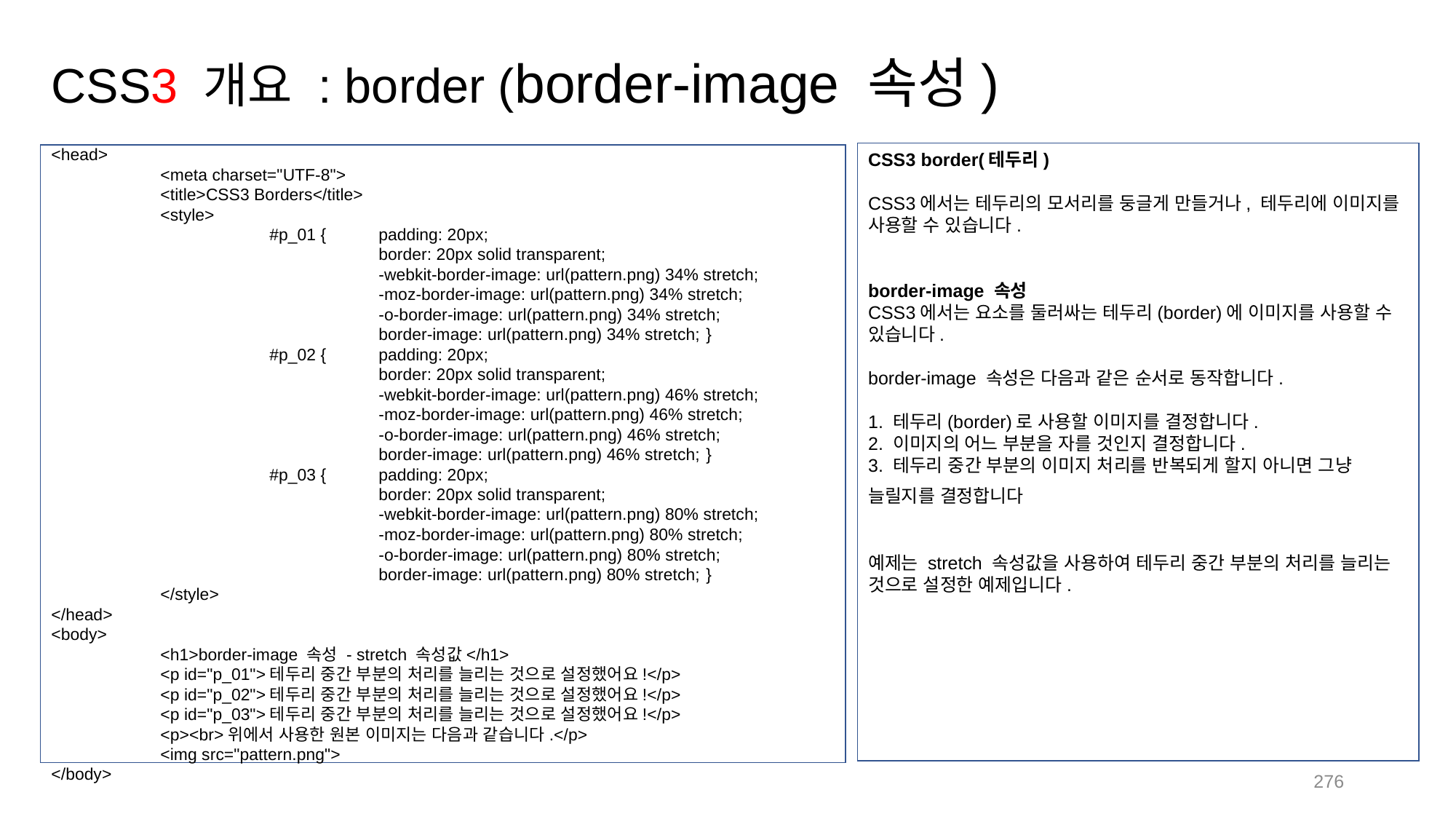

# CSS3 개요 : border (border-image 속성)
CSS3 border(테두리)

CSS3에서는 테두리의 모서리를 둥글게 만들거나, 테두리에 이미지를 사용할 수 있습니다.

border-image 속성
CSS3에서는 요소를 둘러싸는 테두리(border)에 이미지를 사용할 수 있습니다.

border-image 속성은 다음과 같은 순서로 동작합니다.

1. 테두리(border)로 사용할 이미지를 결정합니다.
2. 이미지의 어느 부분을 자를 것인지 결정합니다.
3. 테두리 중간 부분의 이미지 처리를 반복되게 할지 아니면 그냥 늘릴지를 결정합니다.

예제는 stretch 속성값을 사용하여 테두리 중간 부분의 처리를 늘리는 것으로 설정한 예제입니다.

<head>
	<meta charset="UTF-8">
	<title>CSS3 Borders</title>
	<style>
		#p_01 {	padding: 20px;
			border: 20px solid transparent;
			-webkit-border-image: url(pattern.png) 34% stretch;
			-moz-border-image: url(pattern.png) 34% stretch;
			-o-border-image: url(pattern.png) 34% stretch;
			border-image: url(pattern.png) 34% stretch;	}
		#p_02 {	padding: 20px;
			border: 20px solid transparent;
			-webkit-border-image: url(pattern.png) 46% stretch;
			-moz-border-image: url(pattern.png) 46% stretch;
			-o-border-image: url(pattern.png) 46% stretch;
			border-image: url(pattern.png) 46% stretch;	}
		#p_03 {	padding: 20px;
			border: 20px solid transparent;
			-webkit-border-image: url(pattern.png) 80% stretch;
			-moz-border-image: url(pattern.png) 80% stretch;
			-o-border-image: url(pattern.png) 80% stretch;
			border-image: url(pattern.png) 80% stretch;	}
	</style>
</head>
<body>
	<h1>border-image 속성 - stretch 속성값</h1>
	<p id="p_01">테두리 중간 부분의 처리를 늘리는 것으로 설정했어요!</p>
	<p id="p_02">테두리 중간 부분의 처리를 늘리는 것으로 설정했어요!</p>
	<p id="p_03">테두리 중간 부분의 처리를 늘리는 것으로 설정했어요!</p>
	<p><br>위에서 사용한 원본 이미지는 다음과 같습니다.</p>
	<img src="pattern.png">
</body>
276